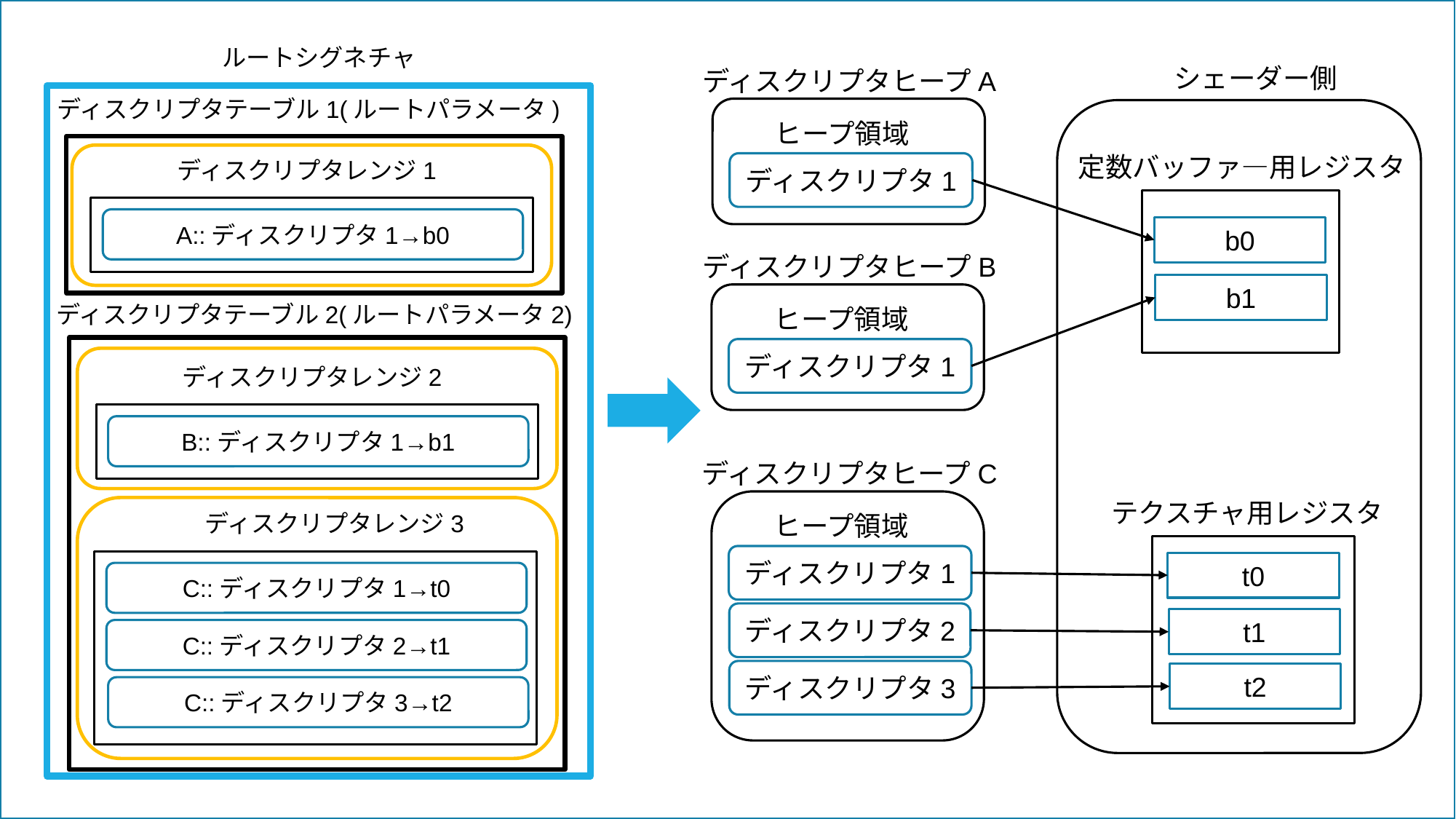

ルートシグネチャ

 ディスクリプタテーブル1(ルートパラメータ)

ディスクリプタレンジ1

A::ディスクリプタ1→b0
 ディスクリプタテーブル2(ルートパラメータ2)

ディスクリプタレンジ2

B::ディスクリプタ1→b1

ディスクリプタレンジ3

C::ディスクリプタ1→t0
C::ディスクリプタ2→t1
C::ディスクリプタ3→t2
シェーダー側
ディスクリプタヒープA

ディスクリプタ1
ヒープ領域

定数バッファ―用レジスタ

b0
b1
ディスクリプタヒープB

ディスクリプタ1
ヒープ領域

ディスクリプタヒープC

ディスクリプタ1
ヒープ領域
ディスクリプタ2
ディスクリプタ3
テクスチャ用レジスタ

t0
t1
t2